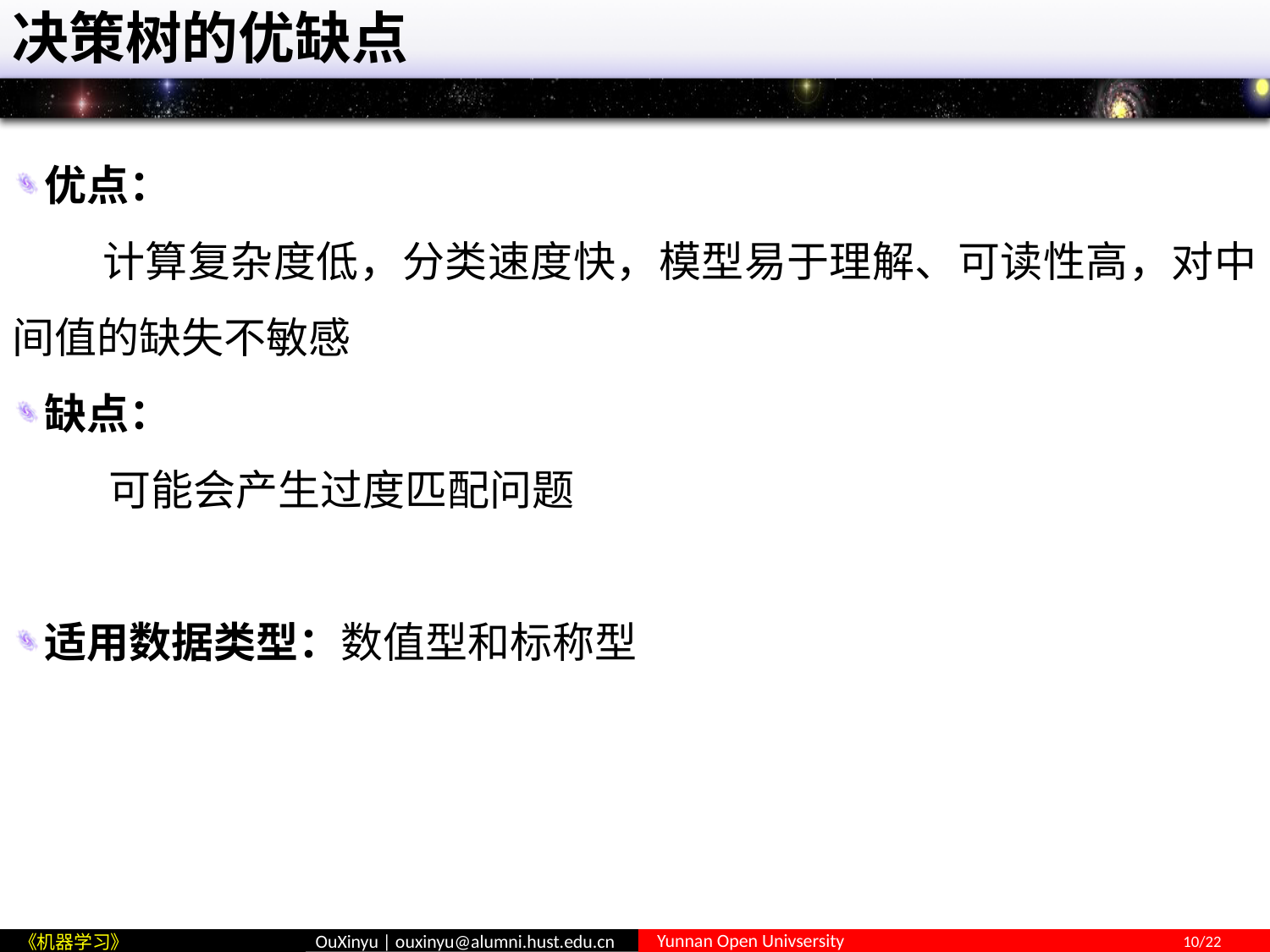

# 决策树的优缺点
优点：
        计算复杂度低，分类速度快，模型易于理解、可读性高，对中间值的缺失不敏感
缺点：
         可能会产生过度匹配问题

适用数据类型：数值型和标称型